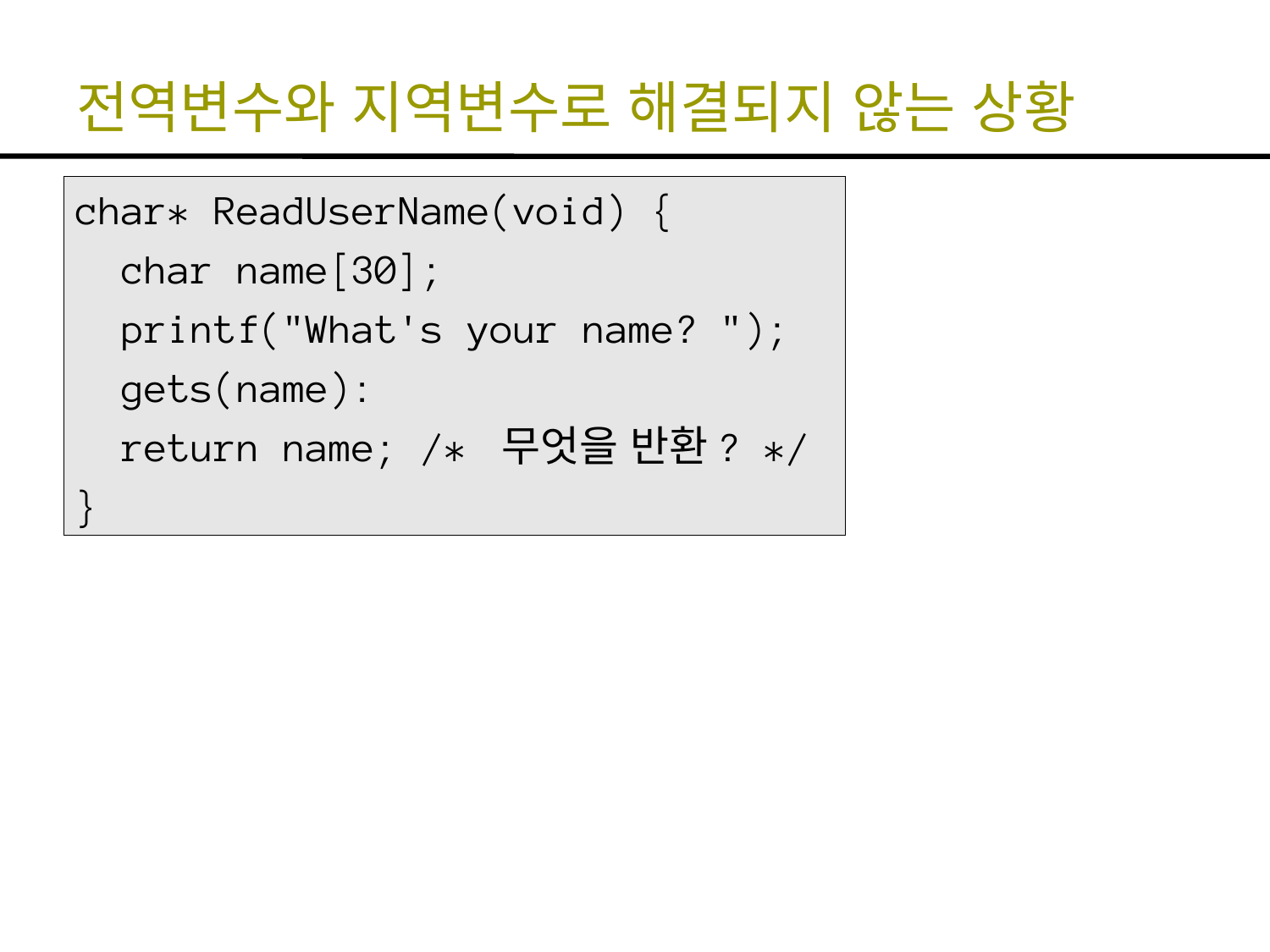

# 전역변수와 지역변수로 해결되지 않는 상황
char* ReadUserName(void) {
  char name[30];
  printf("What's your name? ");
  gets(name):
  return name; /* 무엇을 반환? */
}